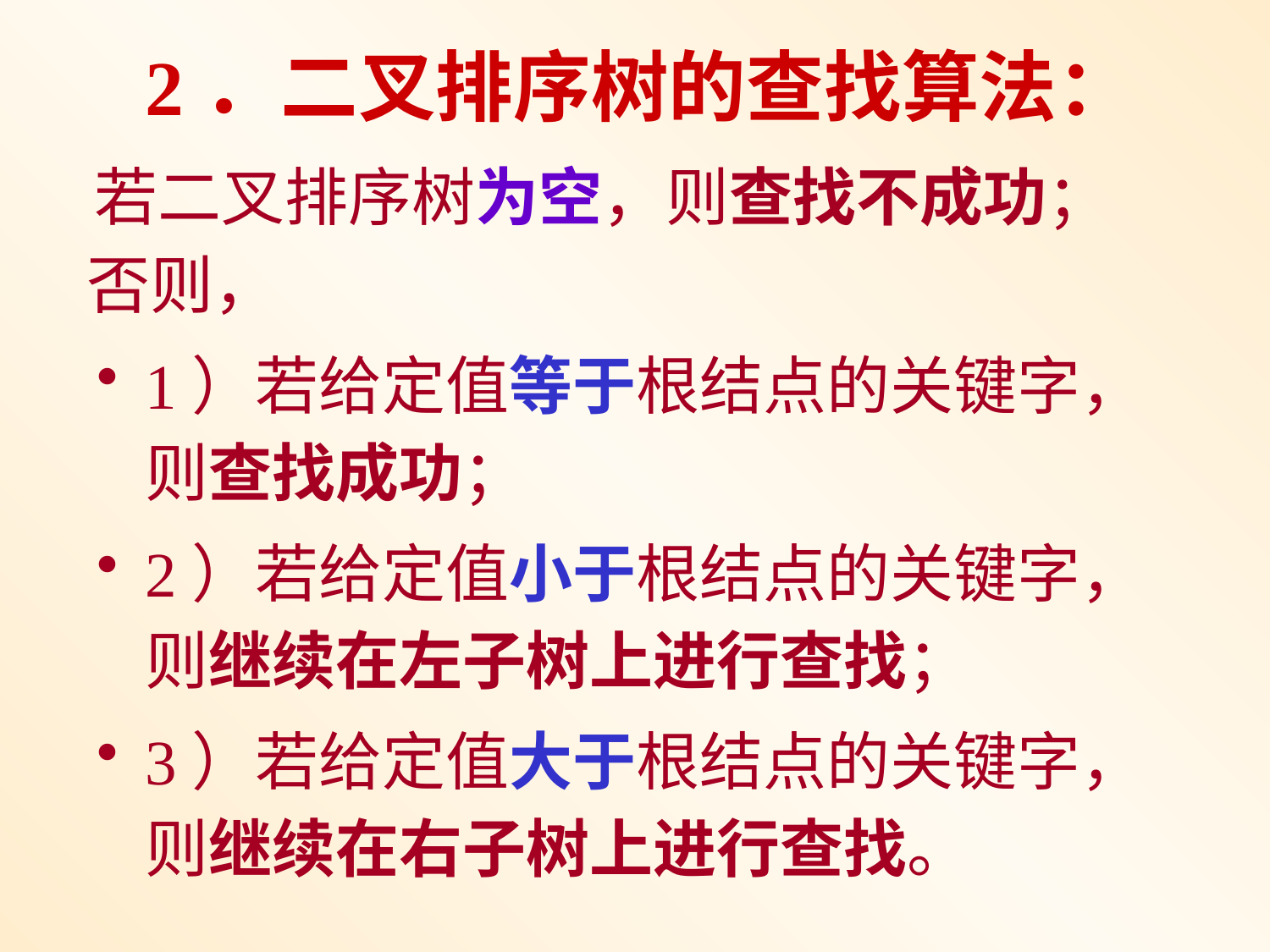

# 2．二叉排序树的查找算法：
若二叉排序树为空，则查找不成功；
否则，
1）若给定值等于根结点的关键字，则查找成功；
2）若给定值小于根结点的关键字，则继续在左子树上进行查找；
3）若给定值大于根结点的关键字，则继续在右子树上进行查找。